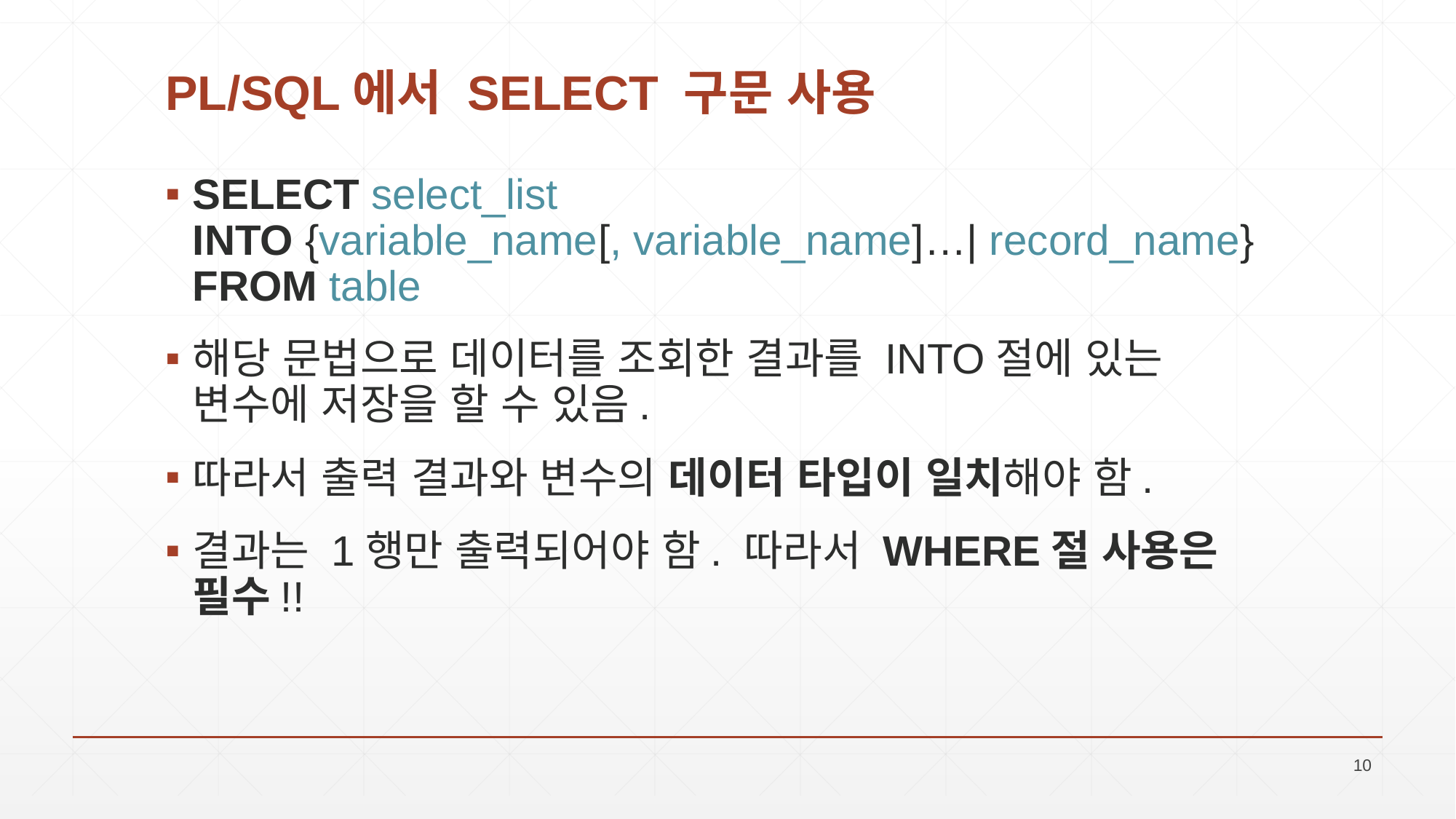

# PL/SQL에서 SELECT 구문 사용
SELECT select_list
INTO {variable_name[, variable_name]…| record_name}
FROM table
해당 문법으로 데이터를 조회한 결과를 INTO절에 있는 변수에 저장을 할 수 있음.
따라서 출력 결과와 변수의 데이터 타입이 일치해야 함.
결과는 1행만 출력되어야 함. 따라서 WHERE절 사용은 필수!!
10